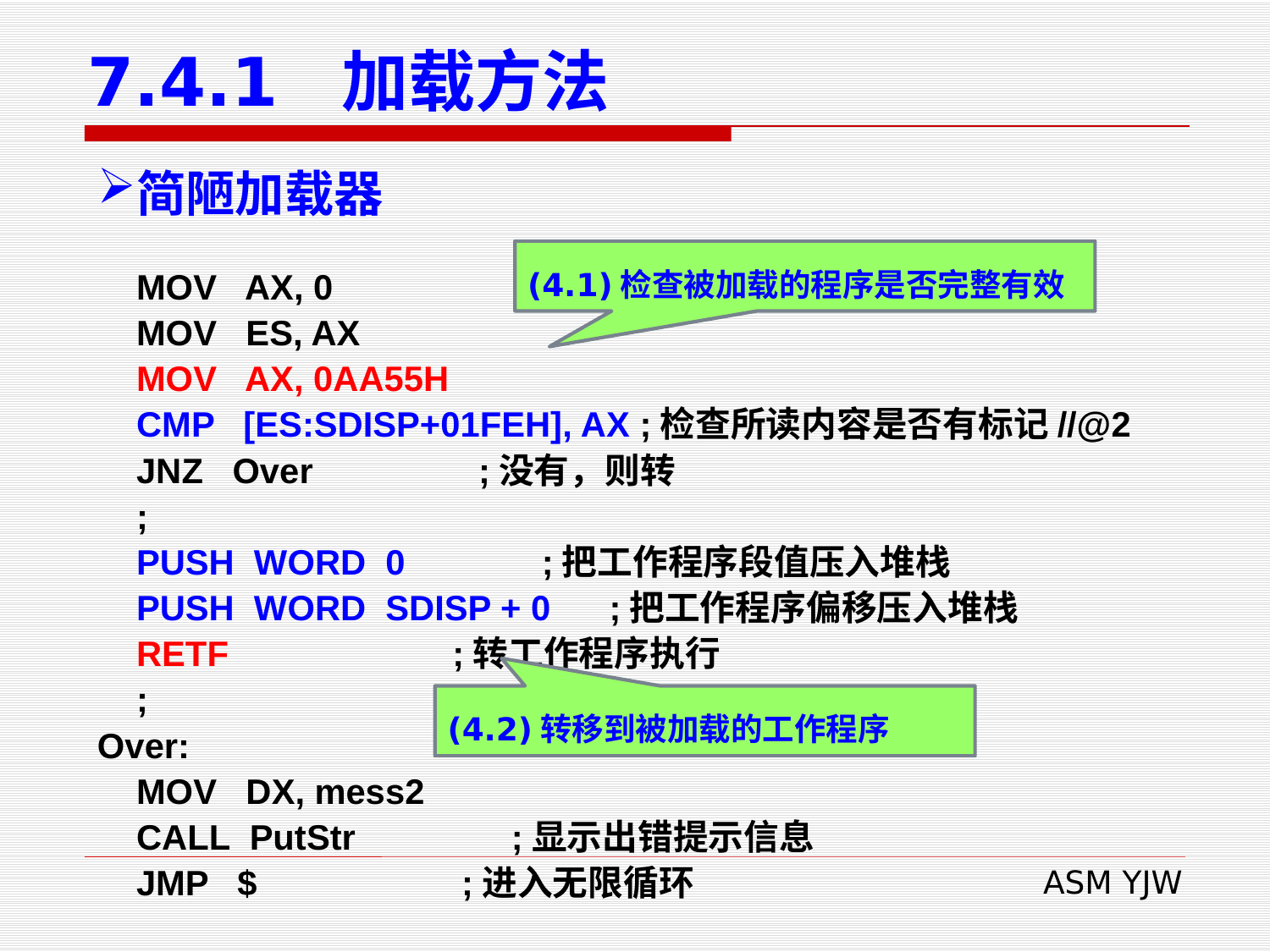

# 7.4.1  加载方法
简陋加载器
(4.1)检查被加载的程序是否完整有效
    MOV   AX, 0
    MOV   ES, AX
    MOV   AX, 0AA55H
    CMP   [ES:SDISP+01FEH], AX ;检查所读内容是否有标记//@2
    JNZ   Over                 ;没有，则转
    ;
    PUSH  WORD  0              ;把工作程序段值压入堆栈
    PUSH  WORD  SDISP + 0      ;把工作程序偏移压入堆栈
    RETF                       ;转工作程序执行
    ;
Over:
    MOV   DX, mess2
    CALL  PutStr                ;显示出错提示信息
    JMP   $                     ;进入无限循环

(4.2)转移到被加载的工作程序